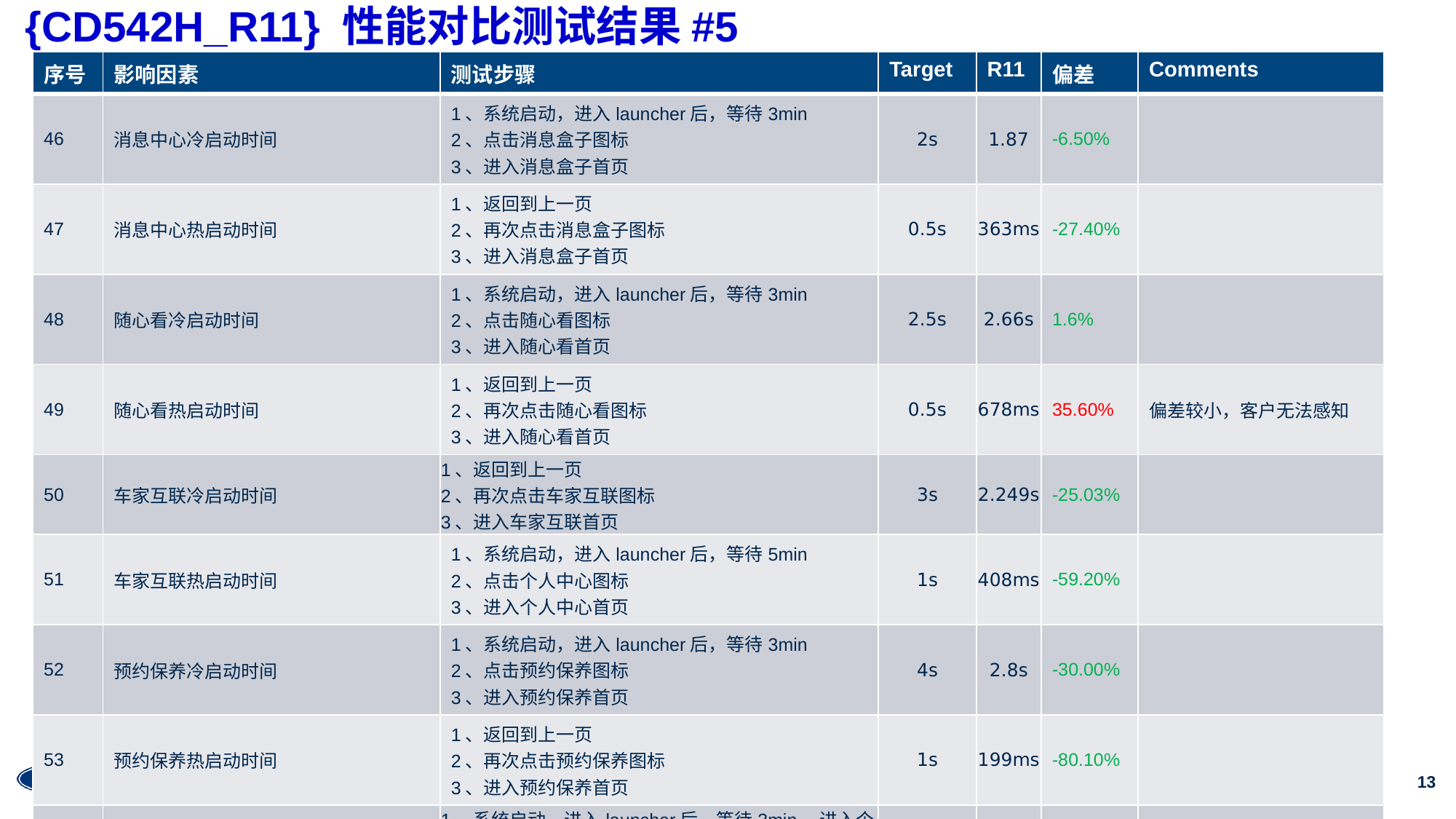

# {CD542H_R11} 性能对比测试结果#5
| 序号 | 影响因素 | 测试步骤 | Target | R11 | 偏差 | Comments |
| --- | --- | --- | --- | --- | --- | --- |
| 46 | 消息中心冷启动时间 | 1、系统启动，进入launcher后，等待3min 2、点击消息盒子图标 3、进入消息盒子首页 | 2s | 1.87 | -6.50% |  |
| 47 | 消息中心热启动时间 | 1、返回到上一页 2、再次点击消息盒子图标 3、进入消息盒子首页 | 0.5s | 363ms | -27.40% |  |
| 48 | 随心看冷启动时间 | 1、系统启动，进入launcher后，等待3min 2、点击随心看图标 3、进入随心看首页 | 2.5s | 2.66s | 1.6% |  |
| 49 | 随心看热启动时间 | 1、返回到上一页 2、再次点击随心看图标 3、进入随心看首页 | 0.5s | 678ms | 35.60% | 偏差较小，客户无法感知 |
| 50 | 车家互联冷启动时间 | 1、返回到上一页 2、再次点击车家互联图标 3、进入车家互联首页 | 3s | 2.249s | -25.03% |  |
| 51 | 车家互联热启动时间 | 1、系统启动，进入launcher后，等待5min 2、点击个人中心图标 3、进入个人中心首页 | 1s | 408ms | -59.20% |  |
| 52 | 预约保养冷启动时间 | 1、系统启动，进入launcher后，等待3min 2、点击预约保养图标 3、进入预约保养首页 | 4s | 2.8s | -30.00% |  |
| 53 | 预约保养热启动时间 | 1、返回到上一页 2、再次点击预约保养图标 3、进入预约保养首页 | 1s | 199ms | -80.10% |  |
| 54 | 图像冷启动时间 | 1、系统启动，进入launcher后，等待3min，进入个人中心 2、点击登录图标 3、进入人脸识别首页 | 1.5s | 1.5s | 0.00% |  |